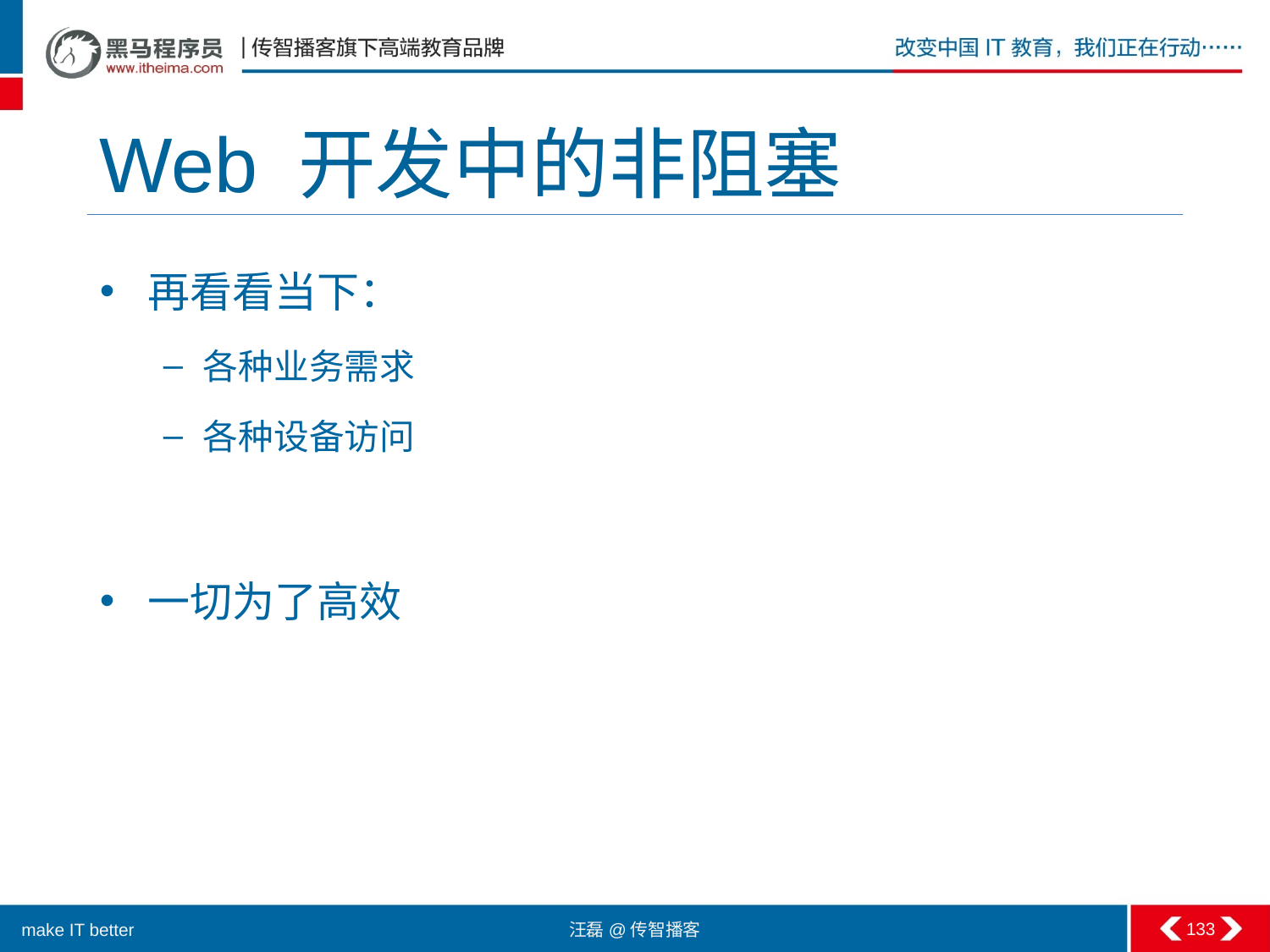

# Web 开发中的非阻塞
再看看当下：
各种业务需求
各种设备访问

一切为了高效
133
汪磊@传智播客
make IT better